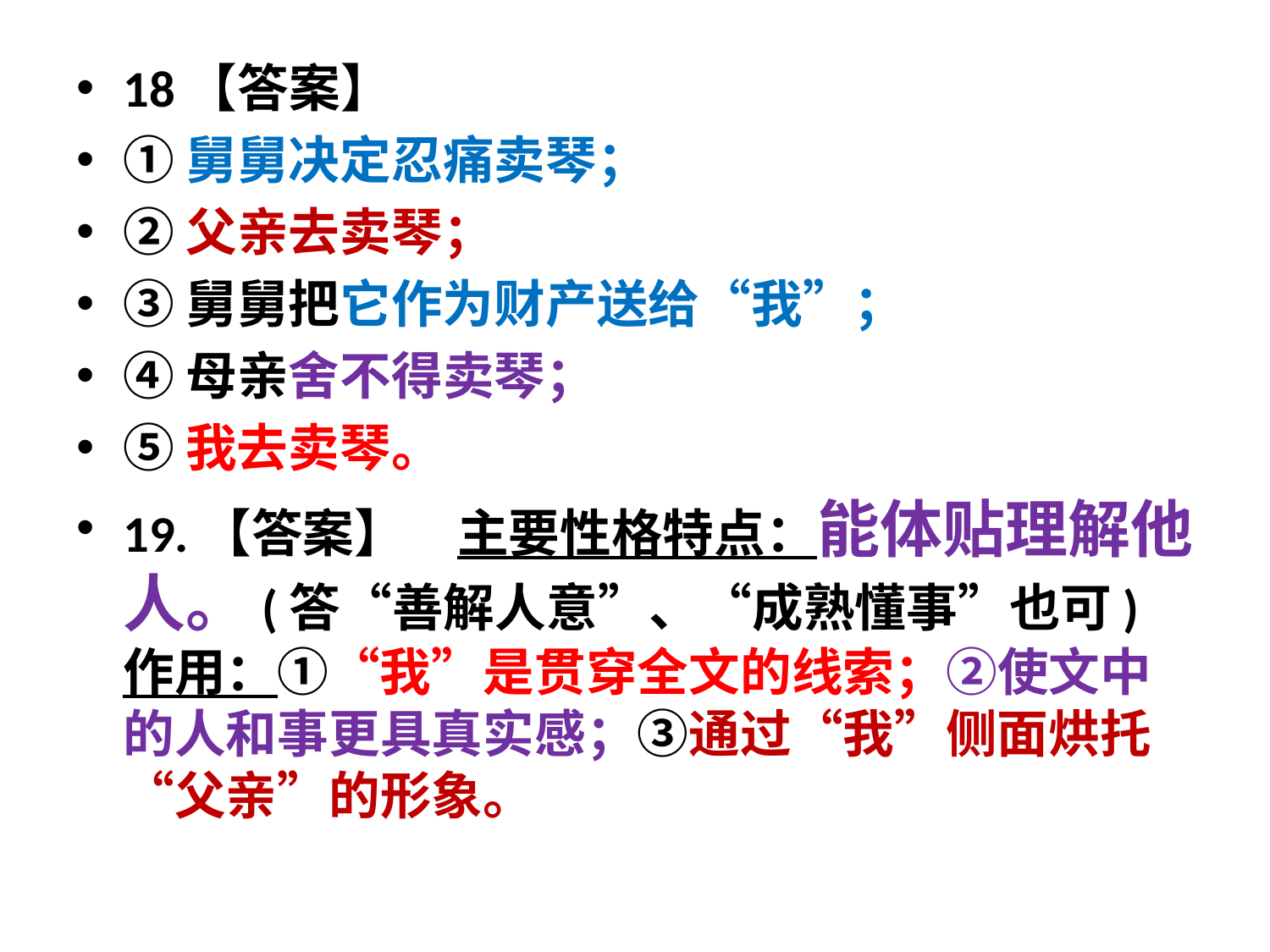

18【答案】
①舅舅决定忍痛卖琴；
②父亲去卖琴；
③舅舅把它作为财产送给“我”；
④母亲舍不得卖琴；
⑤我去卖琴。
19.【答案】　主要性格特点：能体贴理解他人。(答“善解人意”、“成熟懂事”也可)
作用：①“我”是贯穿全文的线索；②使文中的人和事更具真实感；③通过“我”侧面烘托“父亲”的形象。